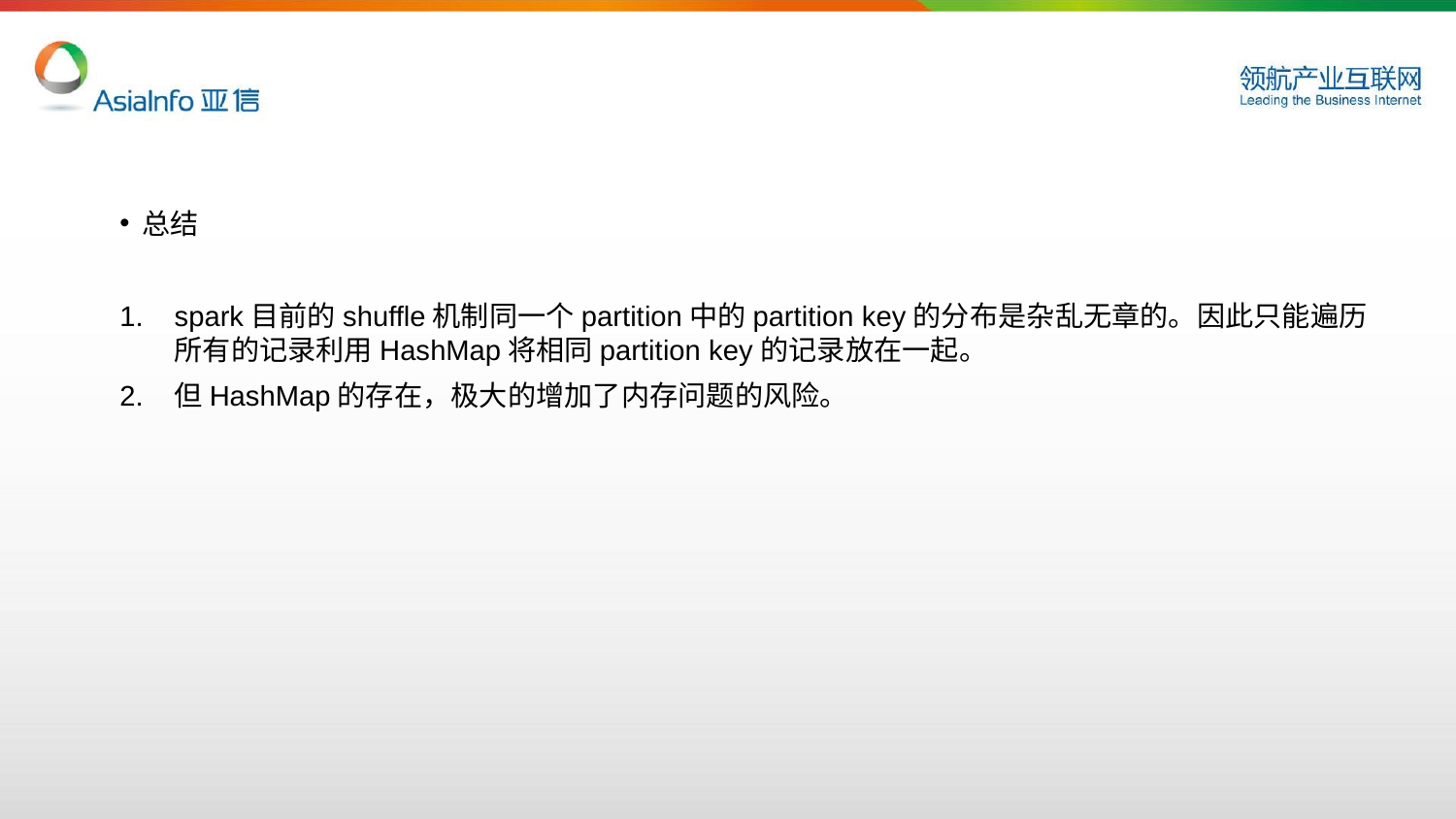

#
总结

spark目前的shuffle机制同一个partition中的partition key的分布是杂乱无章的。因此只能遍历所有的记录利用HashMap将相同partition key的记录放在一起。
但HashMap的存在，极大的增加了内存问题的风险。